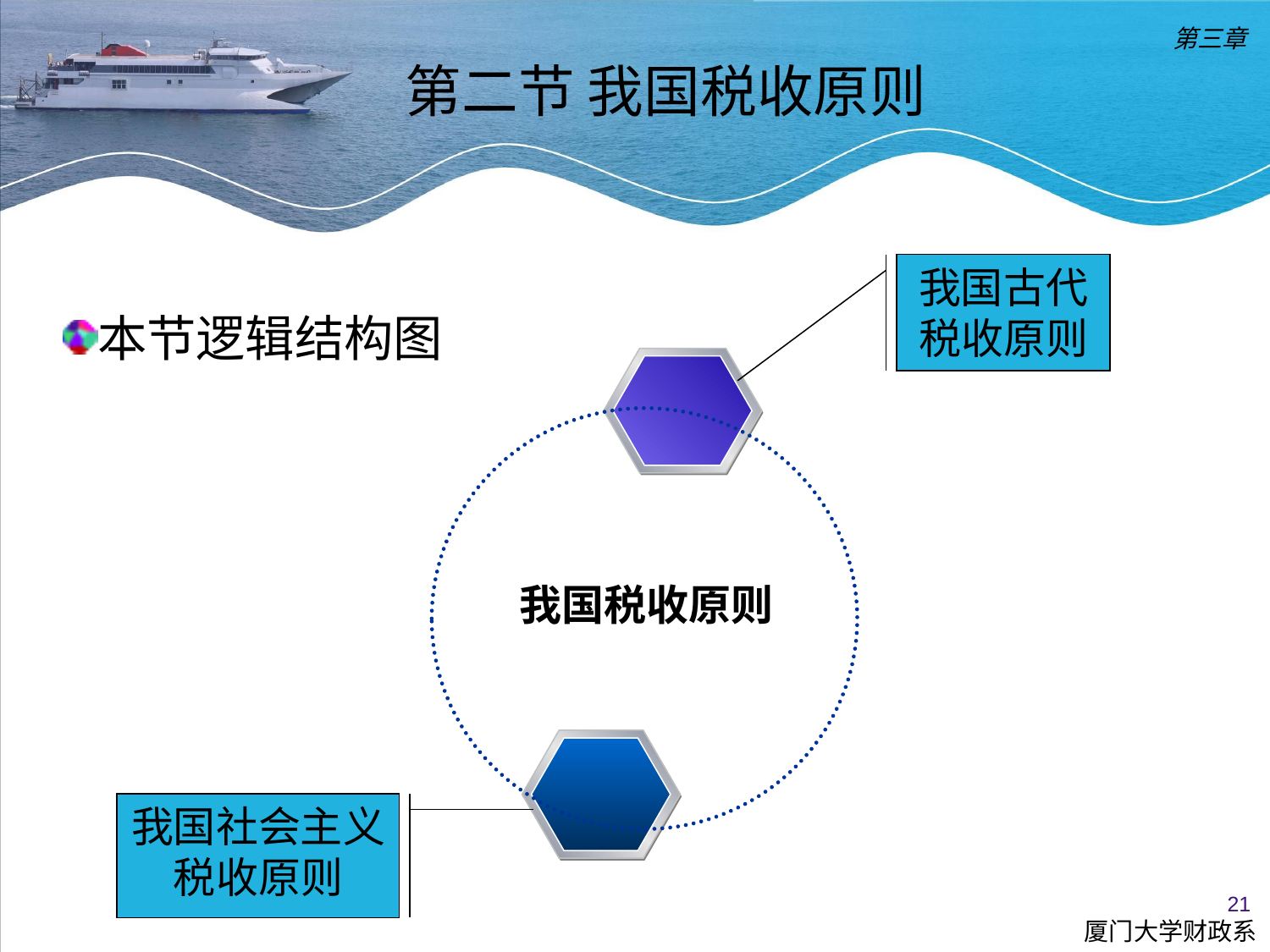

第三章
第二节 我国税收原则

本节逻辑结构图

我国古代税收原则

我国税收原则

我国社会主义税收原则
21
厦门大学财政系